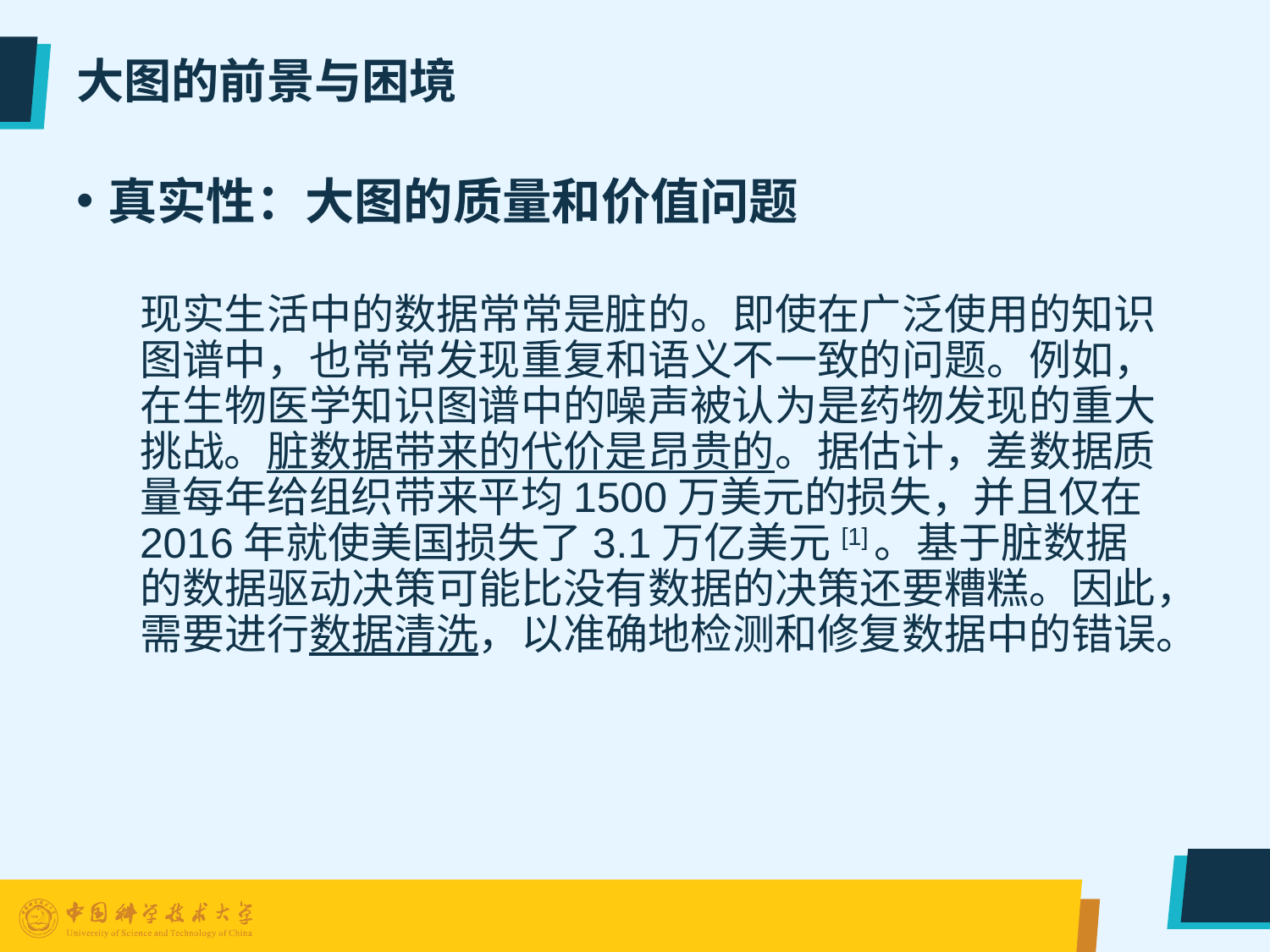

# 大图的前景与困境
真实性：大图的质量和价值问题

现实生活中的数据常常是脏的。即使在广泛使用的知识图谱中，也常常发现重复和语义不一致的问题。例如，在生物医学知识图谱中的噪声被认为是药物发现的重大挑战。脏数据带来的代价是昂贵的。据估计，差数据质量每年给组织带来平均1500万美元的损失，并且仅在2016年就使美国损失了3.1万亿美元[1]。基于脏数据的数据驱动决策可能比没有数据的决策还要糟糕。因此，需要进行数据清洗，以准确地检测和修复数据中的错误。
15